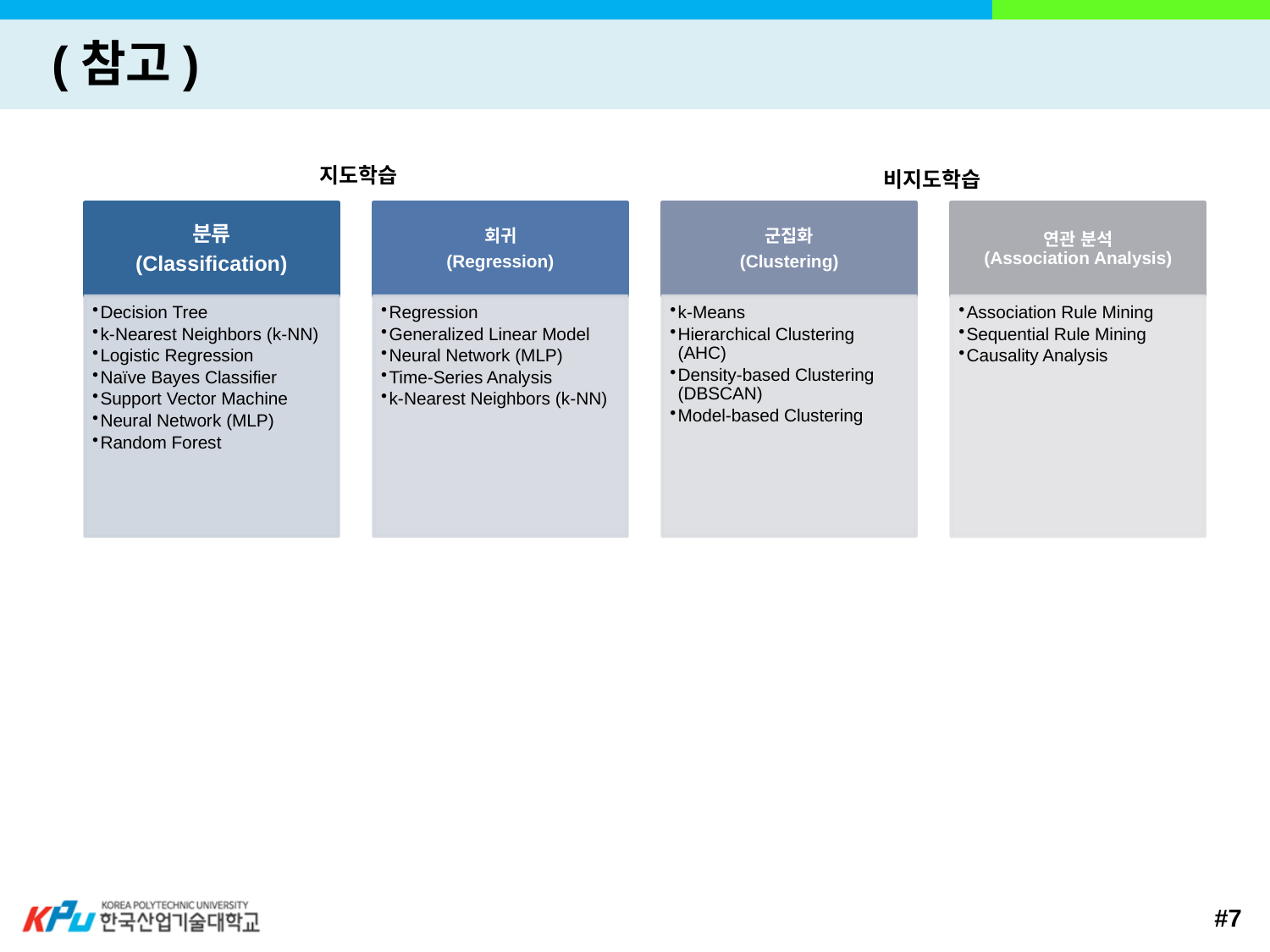

# (참고)
지도학습
비지도학습
분류
(Classification)
Decision Tree
k-Nearest Neighbors (k-NN)
Logistic Regression
Naïve Bayes Classifier
Support Vector Machine
Neural Network (MLP)
Random Forest
회귀
(Regression)
Regression
Generalized Linear Model
Neural Network (MLP)
Time-Series Analysis
k-Nearest Neighbors (k-NN)
군집화
(Clustering)
k-Means
Hierarchical Clustering (AHC)
Density-based Clustering (DBSCAN)
Model-based Clustering
연관 분석
(Association Analysis)
Association Rule Mining
Sequential Rule Mining
Causality Analysis